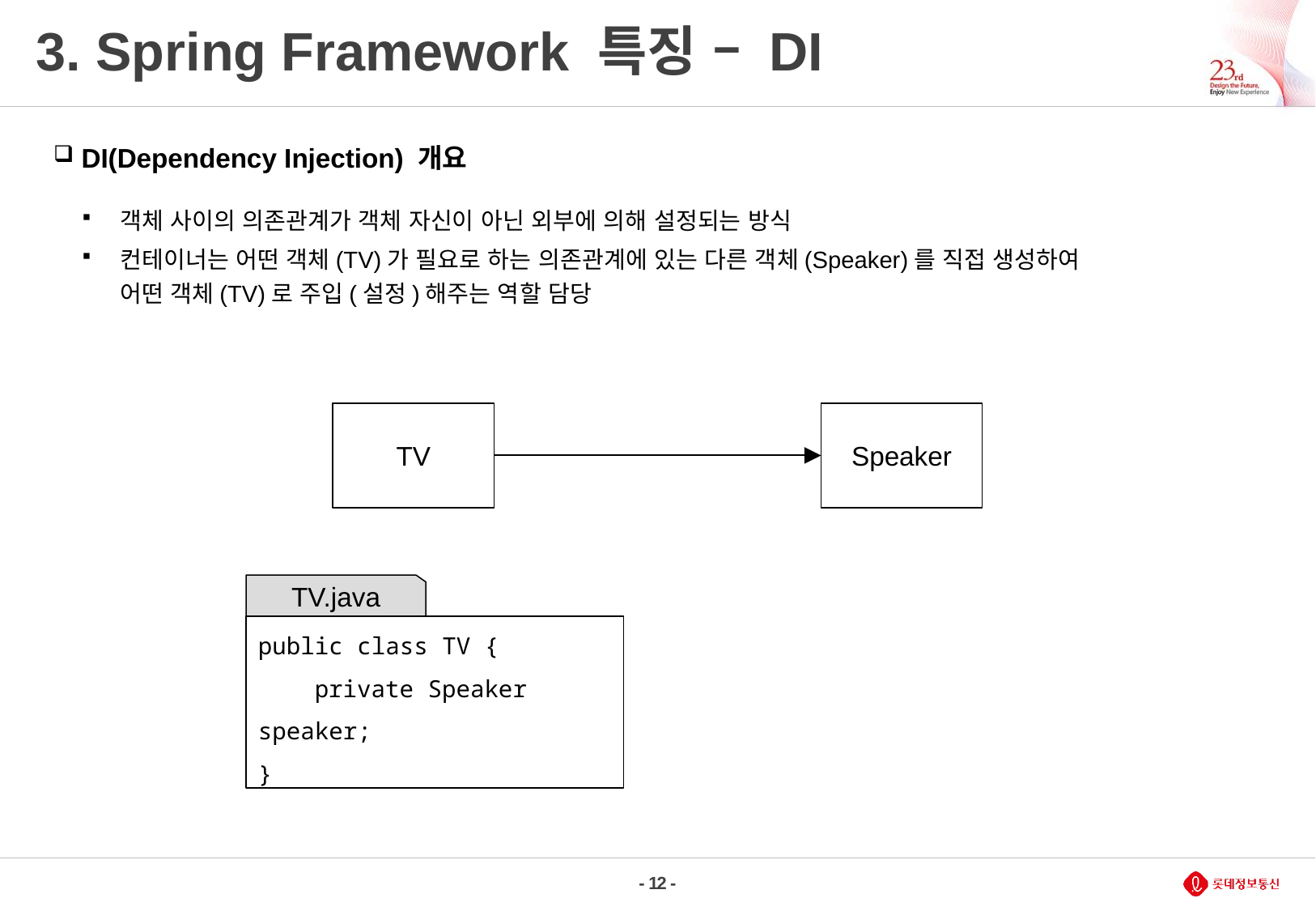

# 3. Spring Framework 특징 – DI
 DI(Dependency Injection) 개요
객체 사이의 의존관계가 객체 자신이 아닌 외부에 의해 설정되는 방식
컨테이너는 어떤 객체(TV)가 필요로 하는 의존관계에 있는 다른 객체(Speaker)를 직접 생성하여
어떤 객체(TV)로 주입(설정)해주는 역할 담당
TV
Speaker
TV.java
public class TV {
    private Speaker speaker;
}
- 12 -